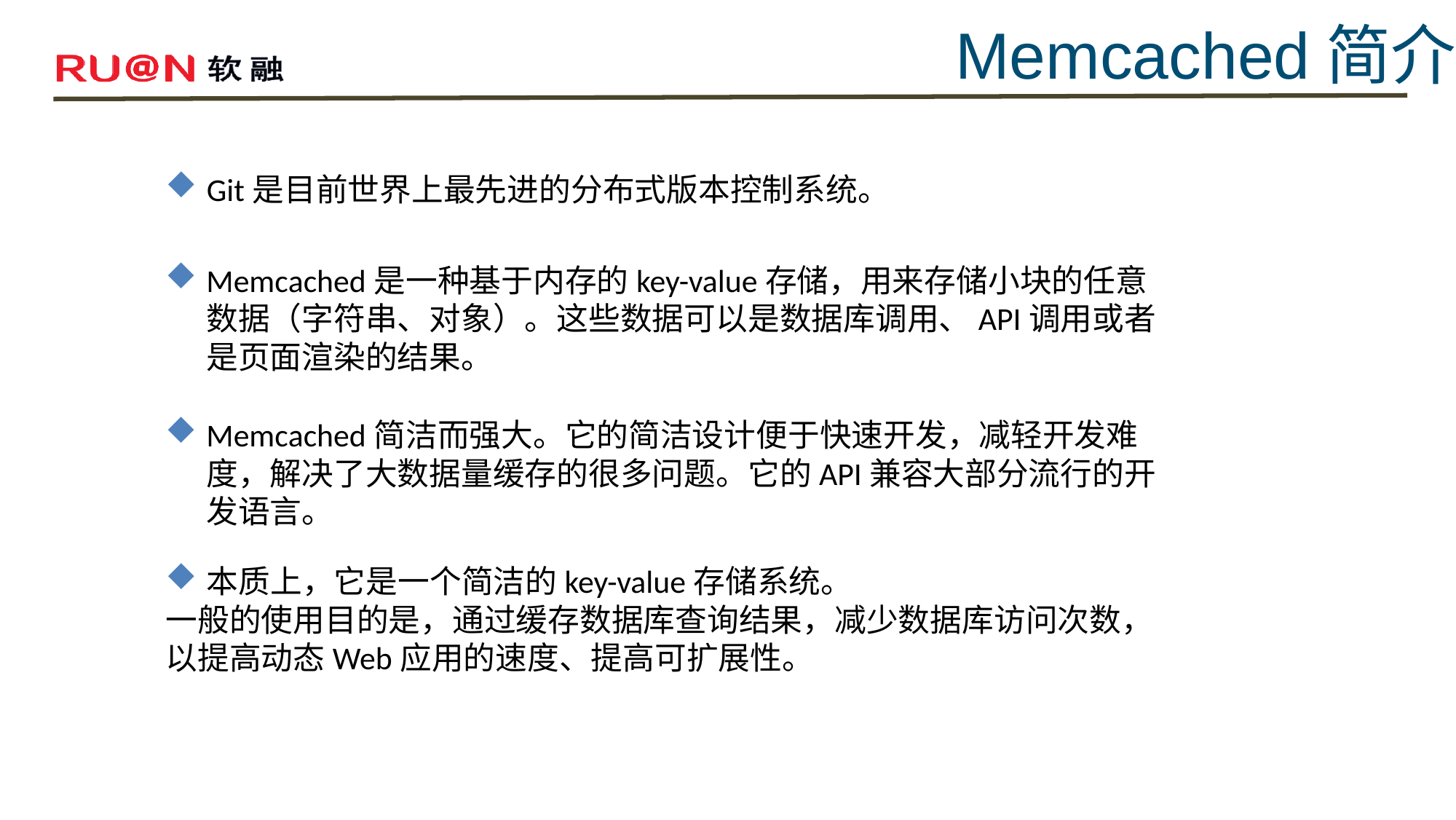

Memcached简介
Git是目前世界上最先进的分布式版本控制系统。
Memcached是一种基于内存的key-value存储，用来存储小块的任意数据（字符串、对象）。这些数据可以是数据库调用、API调用或者是页面渲染的结果。
Memcached简洁而强大。它的简洁设计便于快速开发，减轻开发难度，解决了大数据量缓存的很多问题。它的API兼容大部分流行的开发语言。
本质上，它是一个简洁的key-value存储系统。
一般的使用目的是，通过缓存数据库查询结果，减少数据库访问次数，以提高动态Web应用的速度、提高可扩展性。